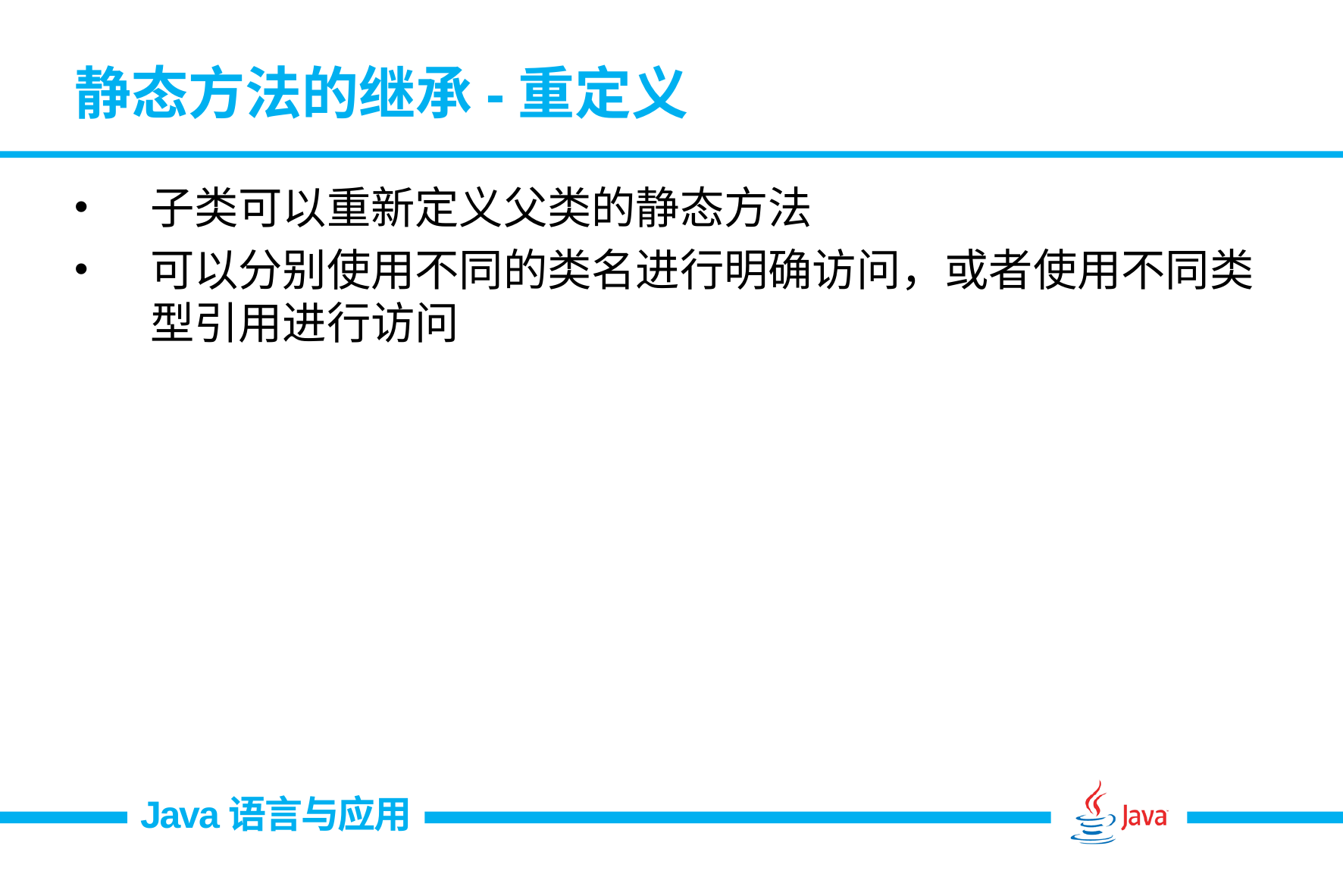

# 静态方法的继承-重定义
子类可以重新定义父类的静态方法
可以分别使用不同的类名进行明确访问，或者使用不同类型引用进行访问
13